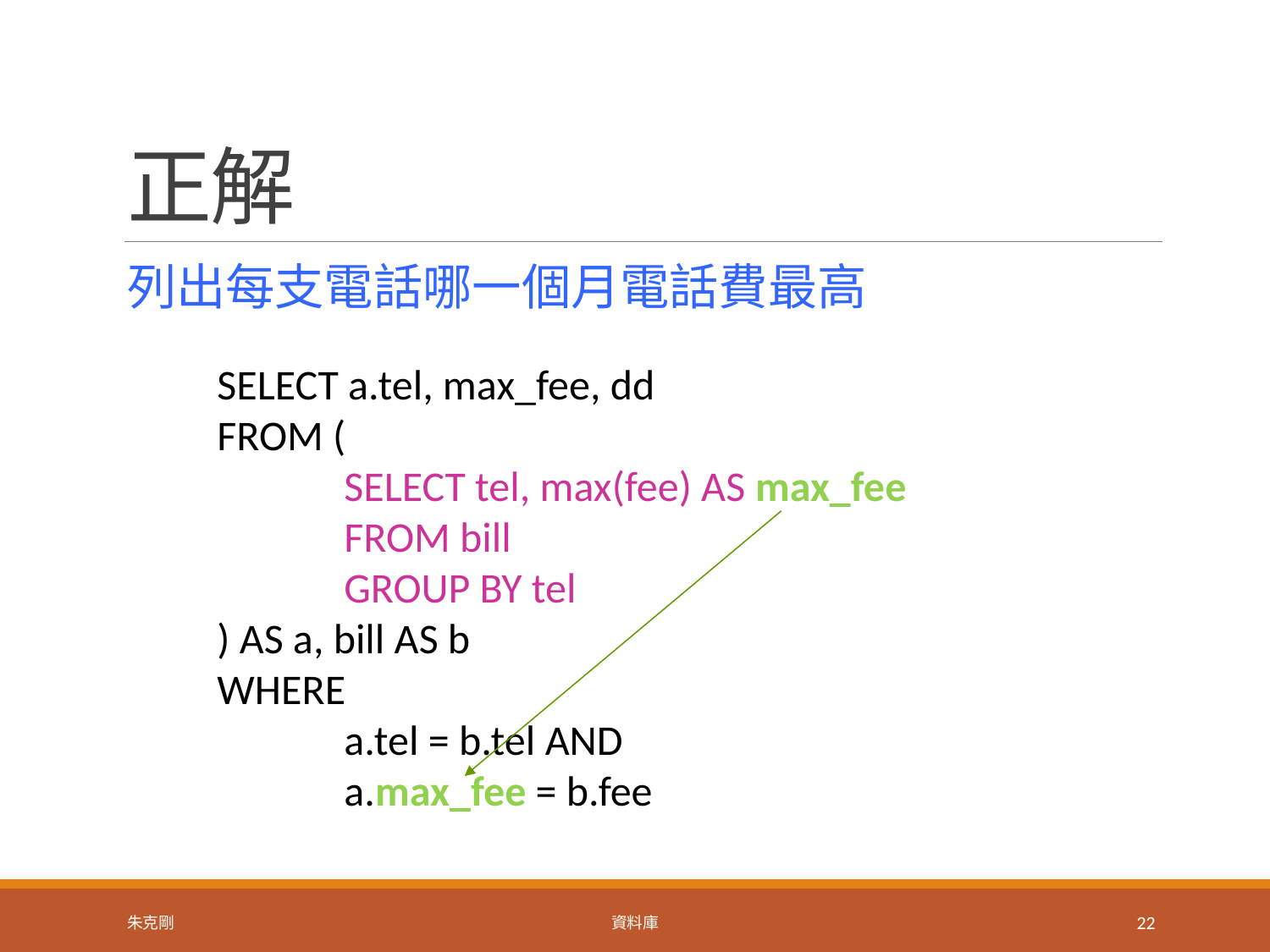

# 正解
列出每支電話哪一個月電話費最高

SELECT a.tel, max_fee, dd
FROM (
	SELECT tel, max(fee) AS max_fee
	FROM bill
	GROUP BY tel
) AS a, bill AS b
WHERE
	a.tel = b.tel AND
	a.max_fee = b.fee

朱克剛
資料庫
22